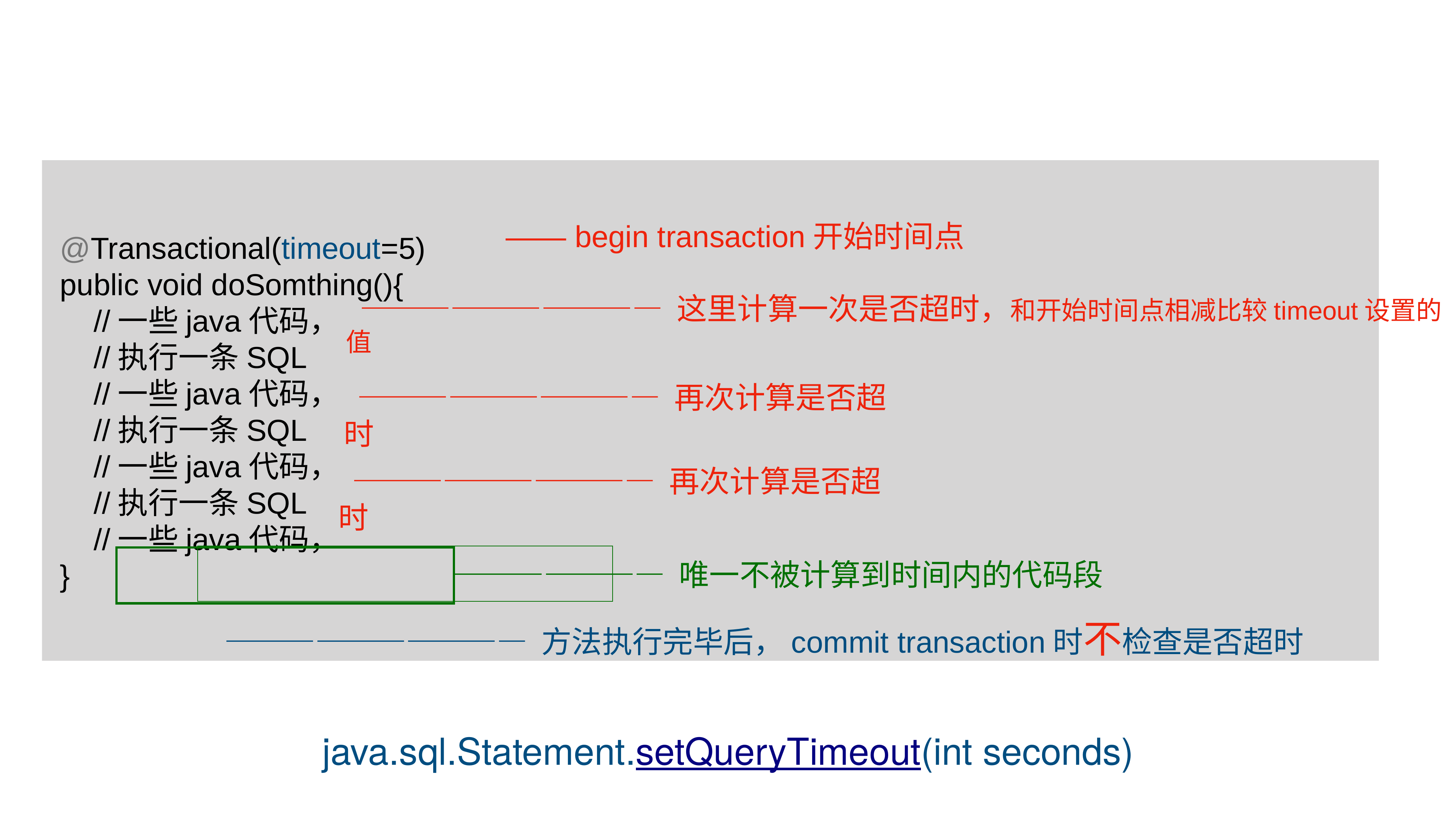

@Transactional(timeout=5)
public void doSomthing(){
    //一些java代码，
    //执行一条SQL
    //一些java代码，
    //执行一条SQL
    //一些java代码，
    //执行一条SQL
    //一些java代码，
}
—— begin transaction开始时间点
—————————— 这里计算一次是否超时，和开始时间点相减比较timeout设置的值
—————————— 再次计算是否超时
—————————— 再次计算是否超时

——————— 唯一不被计算到时间内的代码段
—————————— 方法执行完毕后，commit transaction时不检查是否超时
java.sql.Statement.setQueryTimeout(int seconds)